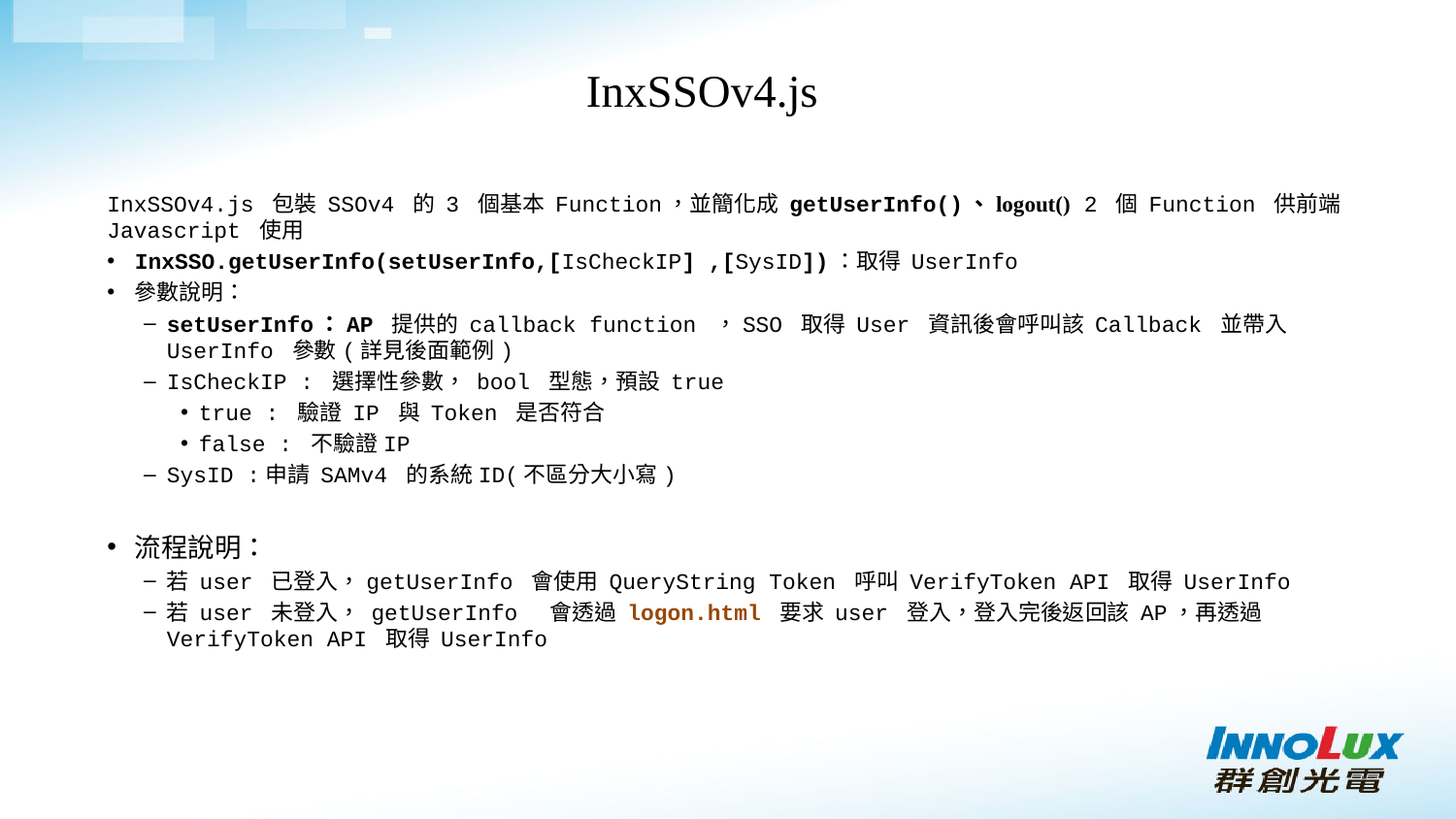

# InxSSOv4.js
InxSSOv4.js 包裝 SSOv4 的 3 個基本 Function，並簡化成 getUserInfo()、logout() 2 個 Function 供前端 Javascript 使用
InxSSO.getUserInfo(setUserInfo,[IsCheckIP] ,[SysID])：取得 UserInfo
參數說明：
setUserInfo：AP 提供的 callback function ，SSO 取得 User 資訊後會呼叫該 Callback 並帶入UserInfo 參數(詳見後面範例)
IsCheckIP : 選擇性參數， bool 型態，預設 true
true : 驗證 IP 與 Token 是否符合
false : 不驗證IP
SysID :申請 SAMv4 的系統ID(不區分大小寫)

流程說明：
若 user 已登入，getUserInfo 會使用 QueryString Token 呼叫 VerifyToken API 取得 UserInfo
若 user 未登入， getUserInfo  會透過 logon.html 要求 user 登入，登入完後返回該 AP，再透過 VerifyToken API 取得 UserInfo